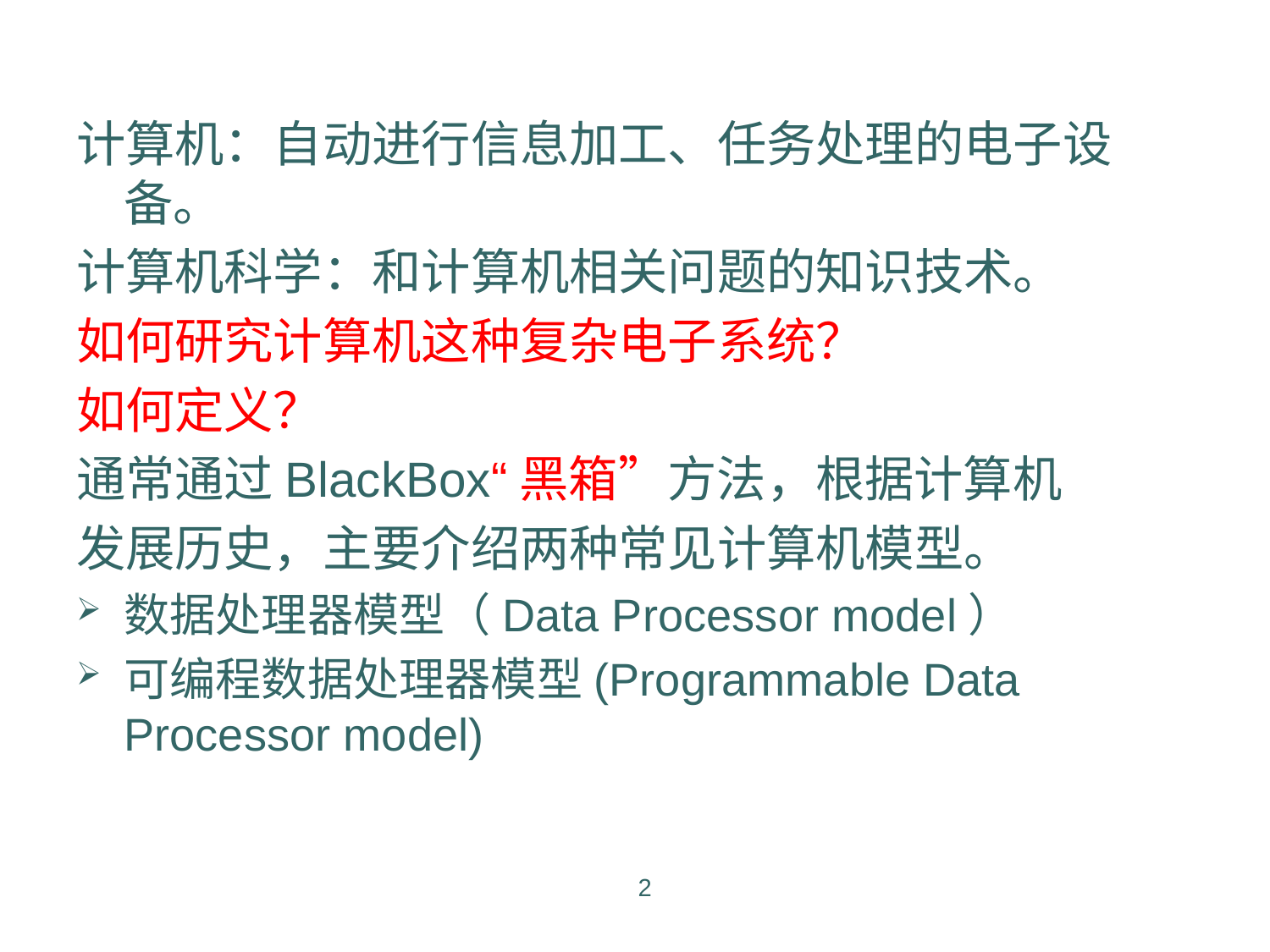

计算机：自动进行信息加工、任务处理的电子设备。
计算机科学：和计算机相关问题的知识技术。
如何研究计算机这种复杂电子系统？
如何定义？
通常通过BlackBox“黑箱”方法，根据计算机
发展历史，主要介绍两种常见计算机模型。
数据处理器模型（Data Processor model）
可编程数据处理器模型(Programmable Data Processor model)

2